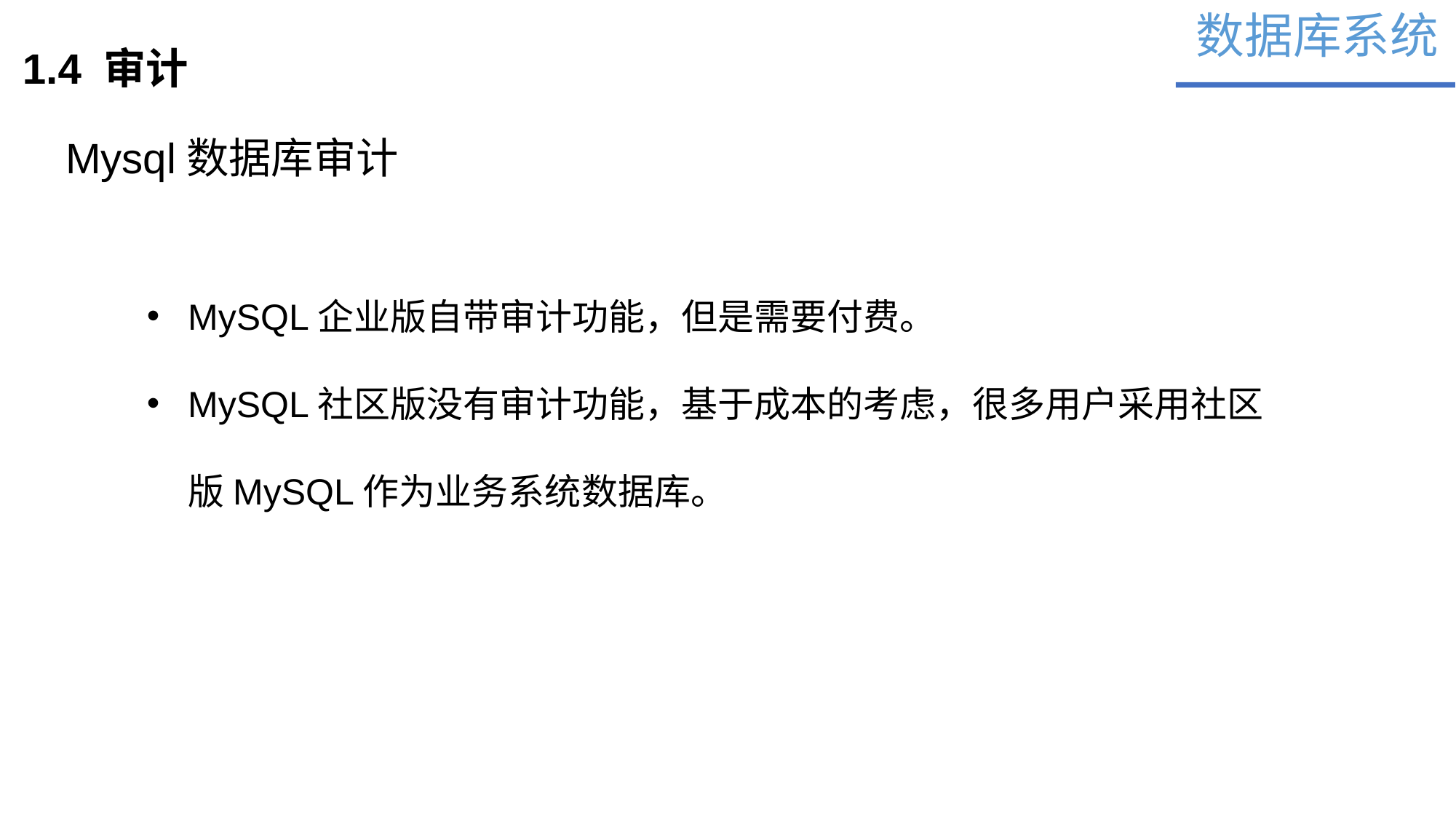

数据库系统
1.4 审计

Mysql数据库审计
MySQL企业版自带审计功能，但是需要付费。
MySQL社区版没有审计功能，基于成本的考虑，很多用户采用社区版MySQL作为业务系统数据库。